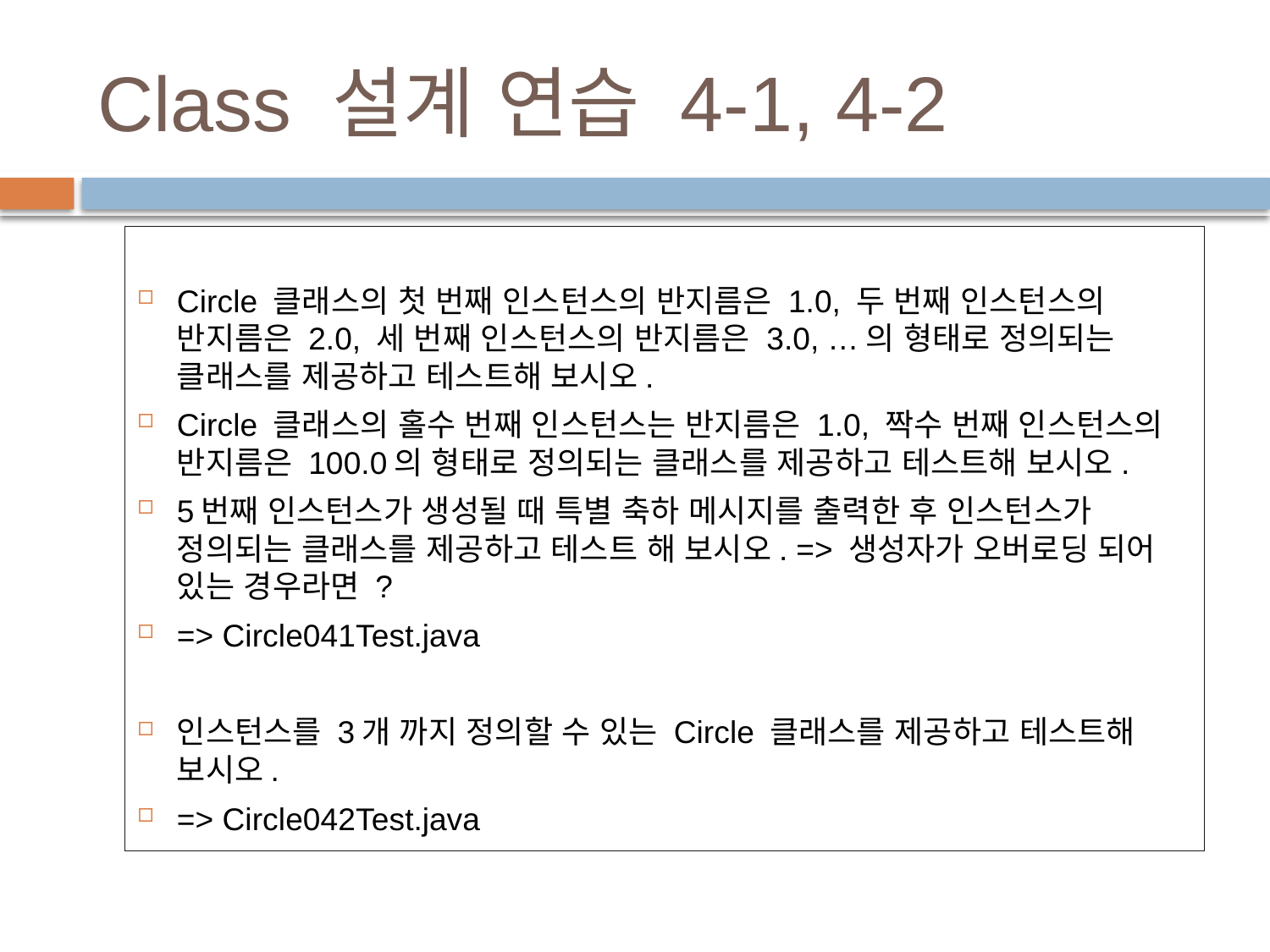

# Class 설계 연습 4-1, 4-2

Circle 클래스의 첫 번째 인스턴스의 반지름은 1.0, 두 번째 인스턴스의 반지름은 2.0, 세 번째 인스턴스의 반지름은 3.0, …의 형태로 정의되는 클래스를 제공하고 테스트해 보시오.
Circle 클래스의 홀수 번째 인스턴스는 반지름은 1.0, 짝수 번째 인스턴스의 반지름은 100.0의 형태로 정의되는 클래스를 제공하고 테스트해 보시오.
5번째 인스턴스가 생성될 때 특별 축하 메시지를 출력한 후 인스턴스가 정의되는 클래스를 제공하고 테스트 해 보시오. => 생성자가 오버로딩 되어 있는 경우라면 ?
=> Circle041Test.java

인스턴스를 3개 까지 정의할 수 있는 Circle 클래스를 제공하고 테스트해 보시오.
=> Circle042Test.java